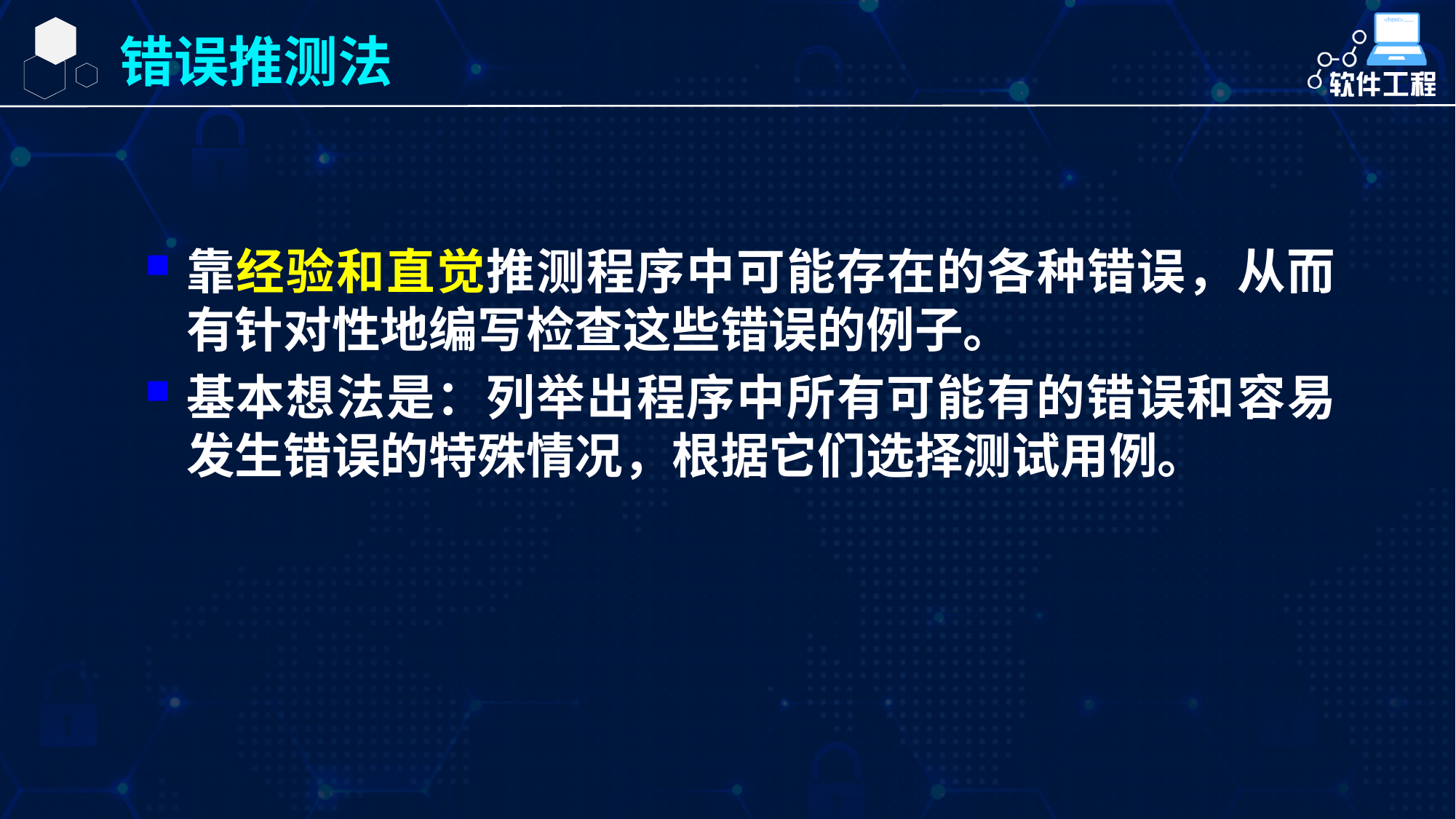

错误推测法
靠经验和直觉推测程序中可能存在的各种错误，从而有针对性地编写检查这些错误的例子。
基本想法是：列举出程序中所有可能有的错误和容易发生错误的特殊情况，根据它们选择测试用例。